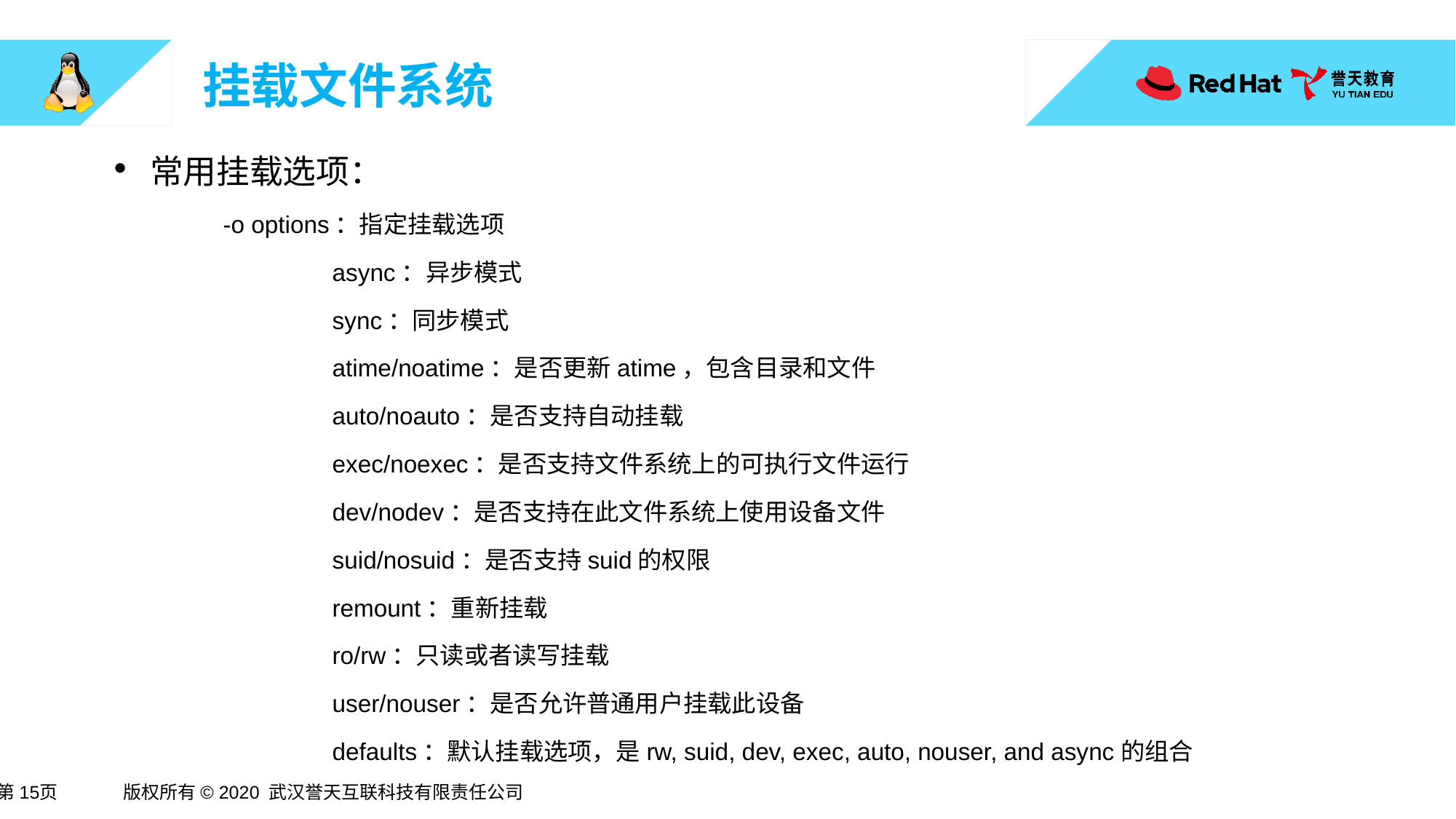

# 挂载文件系统
常用挂载选项：
	-o options：指定挂载选项
	 	async：异步模式
		sync：同步模式
		atime/noatime：是否更新atime，包含目录和文件
		auto/noauto：是否支持自动挂载
		exec/noexec：是否支持文件系统上的可执行文件运行
		dev/nodev：是否支持在此文件系统上使用设备文件
		suid/nosuid：是否支持suid的权限
		remount：重新挂载
		ro/rw：只读或者读写挂载
		user/nouser：是否允许普通用户挂载此设备
		defaults：默认挂载选项，是rw, suid, dev, exec, auto, nouser, and async的组合